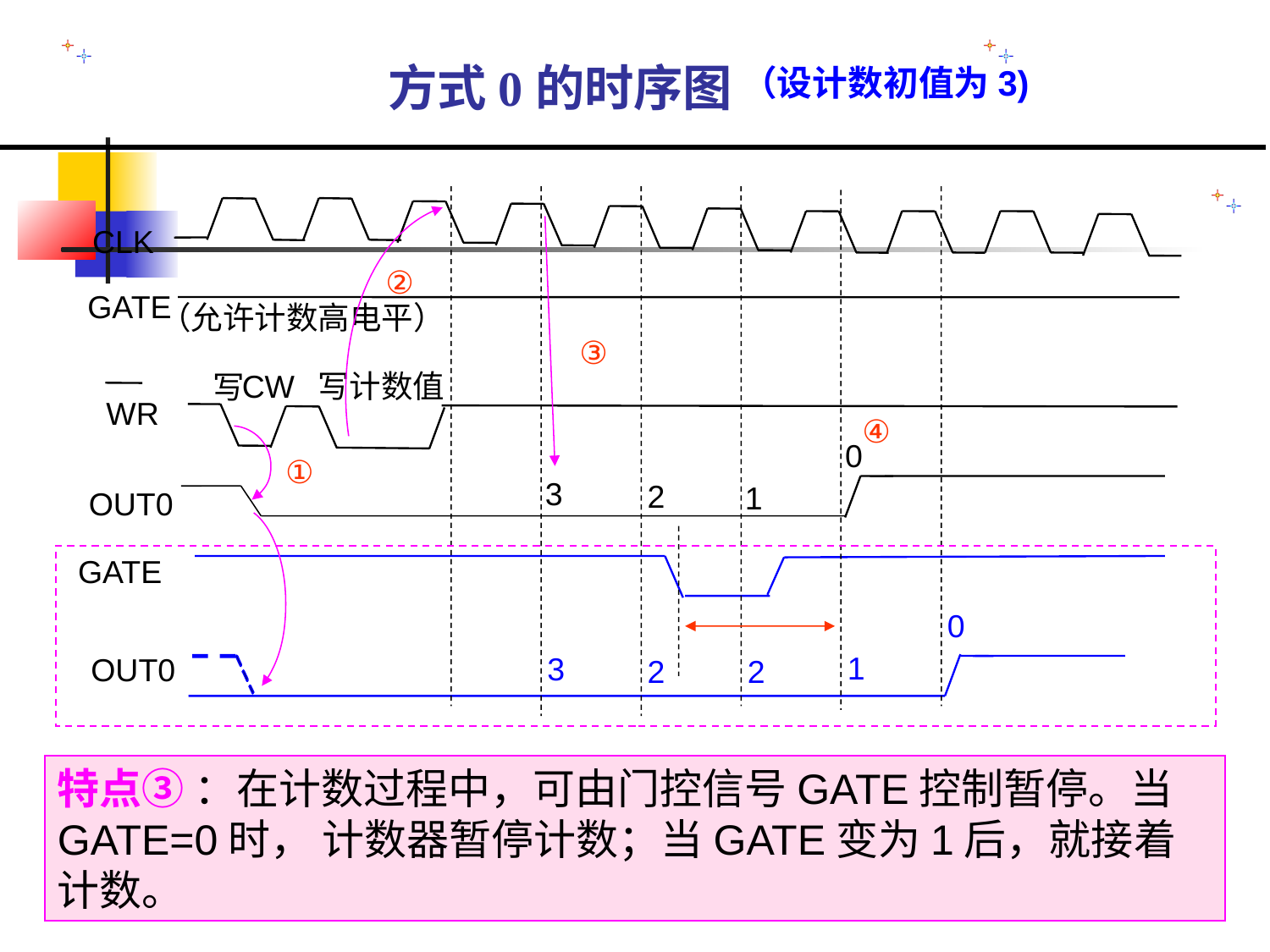

方式0的时序图
（设计数初值为3)

CLK

GATE
（允许计数高电平）

CW
写计数值
写

WR

②
③

④

0
①

3

2

1
OUT0

GATE

0

1
3
OUT0
2
2

特点③ ：在计数过程中，可由门控信号GATE控制暂停。当GATE=0时， 计数器暂停计数；当GATE变为1后，就接着计数。